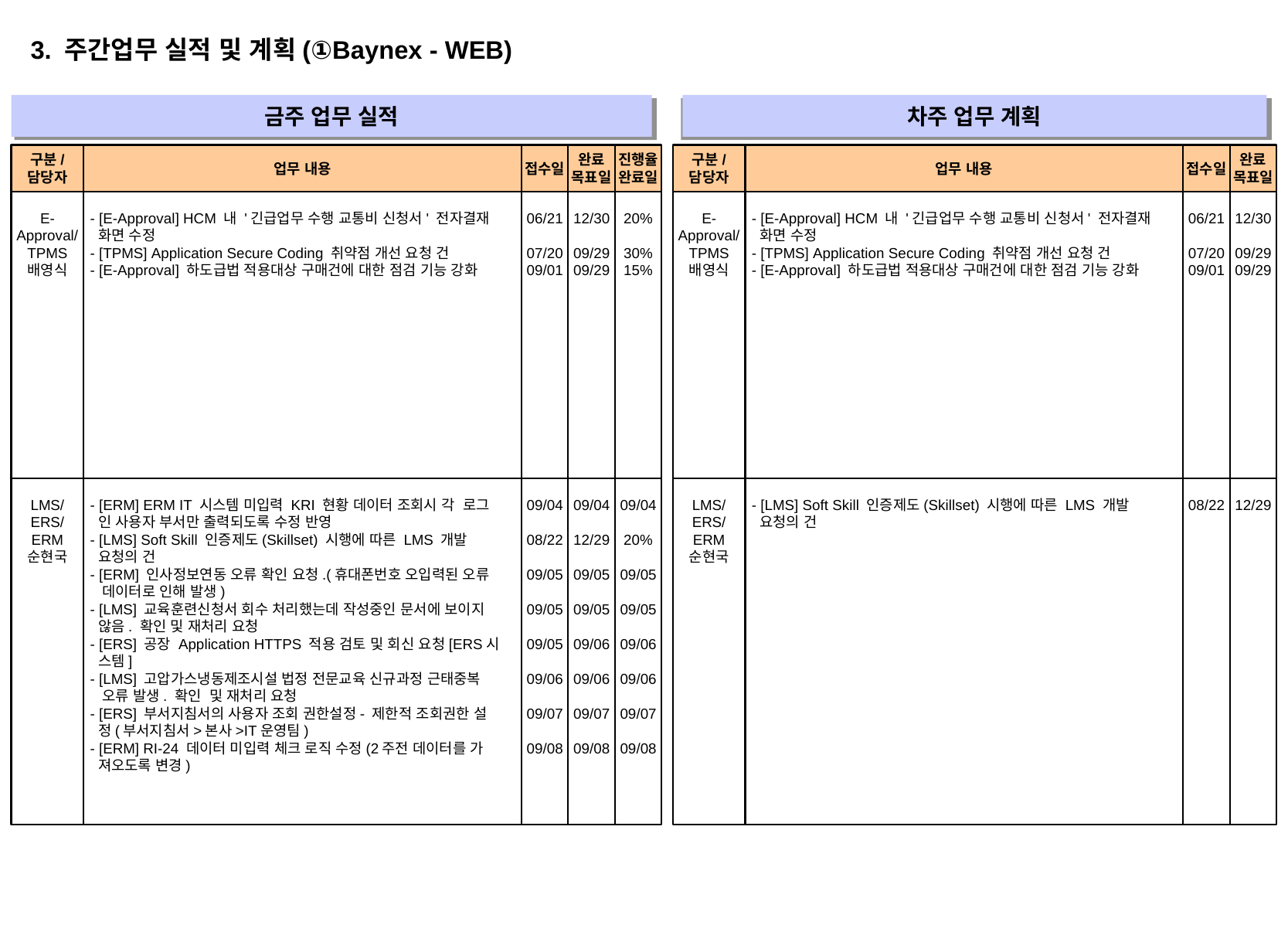

3. 주간업무 실적 및 계획(①Baynex - WEB)
금주 업무 실적
차주 업무 계획
" "
" "
구분/
담당자
업무 내용
접수일
완료
목표일
진행율
완료일
구분/
담당자
업무 내용
접수일
완료
목표일
E-Approval/
TPMS
배영식

- [E-Approval] HCM 내 '긴급업무 수행 교통비 신청서' 전자결재
  화면 수정
- [TPMS] Application Secure Coding 취약점 개선 요청 건
- [E-Approval] 하도급법 적용대상 구매건에 대한 점검 기능 강화
06/21
07/20
09/01
12/30
09/29
09/29
20%
30%
15%
E-Approval/
TPMS
배영식

- [E-Approval] HCM 내 '긴급업무 수행 교통비 신청서' 전자결재
  화면 수정
- [TPMS] Application Secure Coding 취약점 개선 요청 건
- [E-Approval] 하도급법 적용대상 구매건에 대한 점검 기능 강화
06/21
07/20
09/01
12/30
09/29
09/29
LMS/
ERS/
ERM
순현국

- [ERM] ERM IT 시스템 미입력 KRI 현황 데이터 조회시 각  로그
  인 사용자 부서만 출력되도록 수정 반영
- [LMS] Soft Skill 인증제도(Skillset) 시행에 따른 LMS 개발
  요청의 건
- [ERM] 인사정보연동 오류 확인 요청.(휴대폰번호 오입력된 오류
   데이터로 인해 발생)
- [LMS] 교육훈련신청서 회수 처리했는데 작성중인 문서에 보이지
  않음. 확인 및 재처리 요청
- [ERS] 공장 Application HTTPS 적용 검토 및 회신 요청[ERS시
  스템]
- [LMS] 고압가스냉동제조시설 법정 전문교육 신규과정 근태중복
   오류 발생. 확인  및 재처리 요청
- [ERS] 부서지침서의 사용자 조회 권한설정- 제한적 조회권한 설
  정(부서지침서>본사>IT운영팀)
- [ERM] RI-24 데이터 미입력 체크 로직 수정(2주전 데이터를 가
  져오도록 변경)
09/04
08/22
09/05
09/05
09/05
09/06
09/07
09/08
09/04
12/29
09/05
09/05
09/06
09/06
09/07
09/08
09/04
20%
09/05
09/05
09/06
09/06
09/07
09/08
LMS/
ERS/
ERM
순현국

- [LMS] Soft Skill 인증제도(Skillset) 시행에 따른 LMS 개발
  요청의 건
08/22
12/29